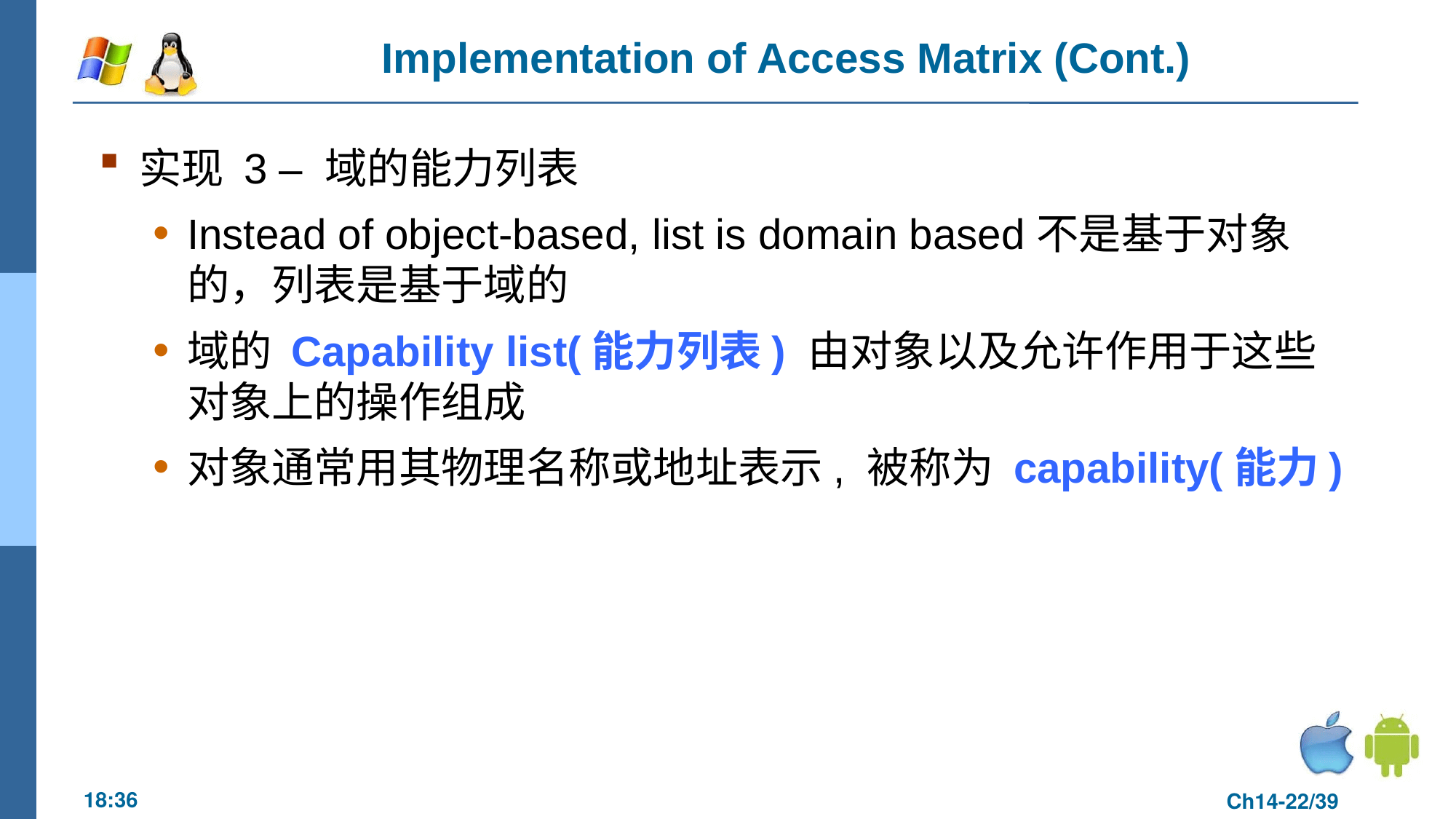

# Implementation of Access Matrix (Cont.)
实现 3 – 域的能力列表
Instead of object-based, list is domain based不是基于对象的，列表是基于域的
域的 Capability list(能力列表) 由对象以及允许作用于这些对象上的操作组成
对象通常用其物理名称或地址表示, 被称为 capability(能力)